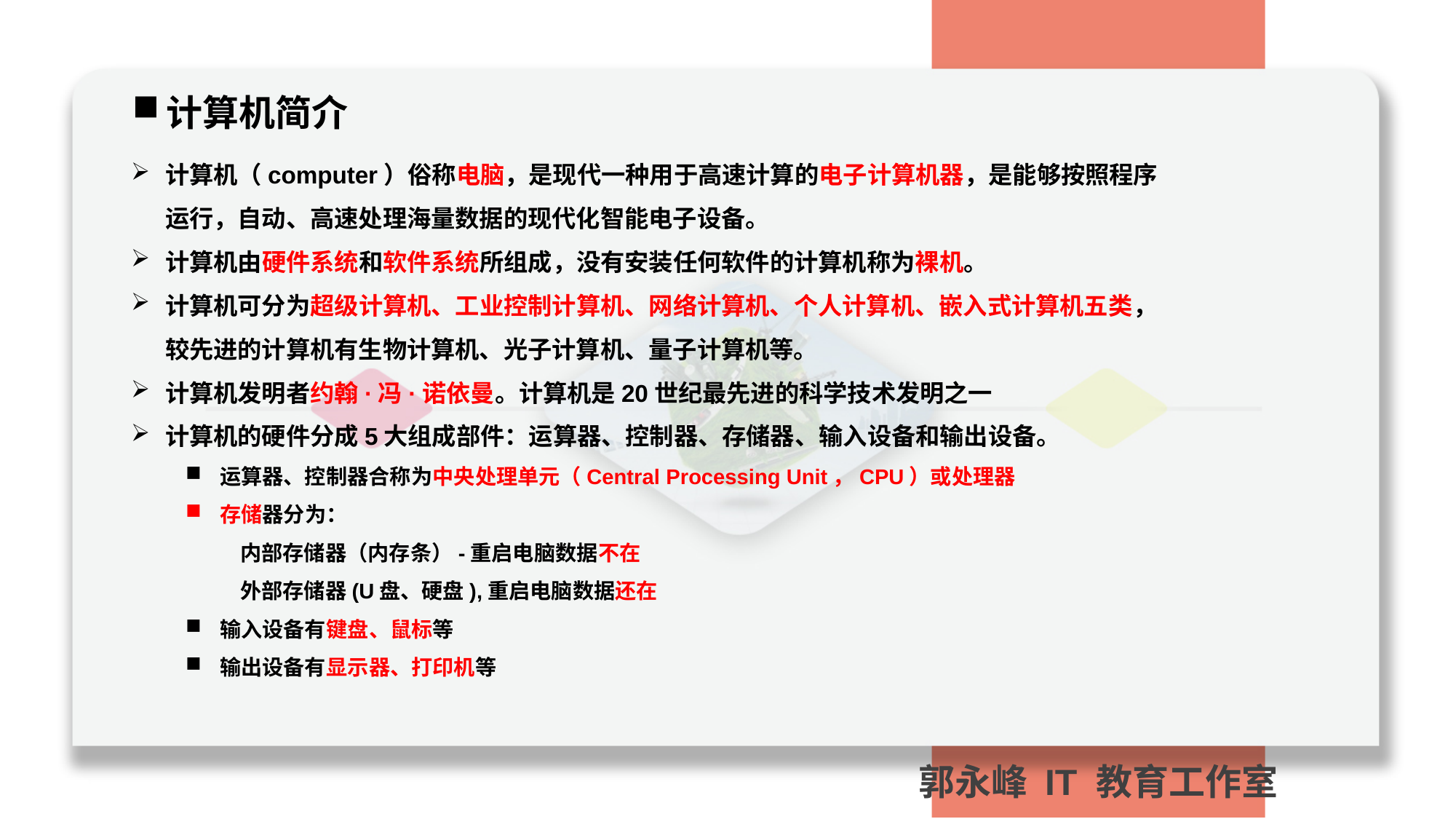

计算机简介
计算机（computer）俗称电脑，是现代一种用于高速计算的电子计算机器，是能够按照程序运行，自动、高速处理海量数据的现代化智能电子设备。
计算机由硬件系统和软件系统所组成，没有安装任何软件的计算机称为裸机。
计算机可分为超级计算机、工业控制计算机、网络计算机、个人计算机、嵌入式计算机五类，较先进的计算机有生物计算机、光子计算机、量子计算机等。
计算机发明者约翰·冯·诺依曼。计算机是20世纪最先进的科学技术发明之一
计算机的硬件分成5大组成部件：运算器、控制器、存储器、输入设备和输出设备。
运算器、控制器合称为中央处理单元（Central Processing Unit，CPU）或处理器
存储器分为：
内部存储器（内存条）-重启电脑数据不在
外部存储器(U盘、硬盘),重启电脑数据还在
输入设备有键盘、鼠标等
输出设备有显示器、打印机等